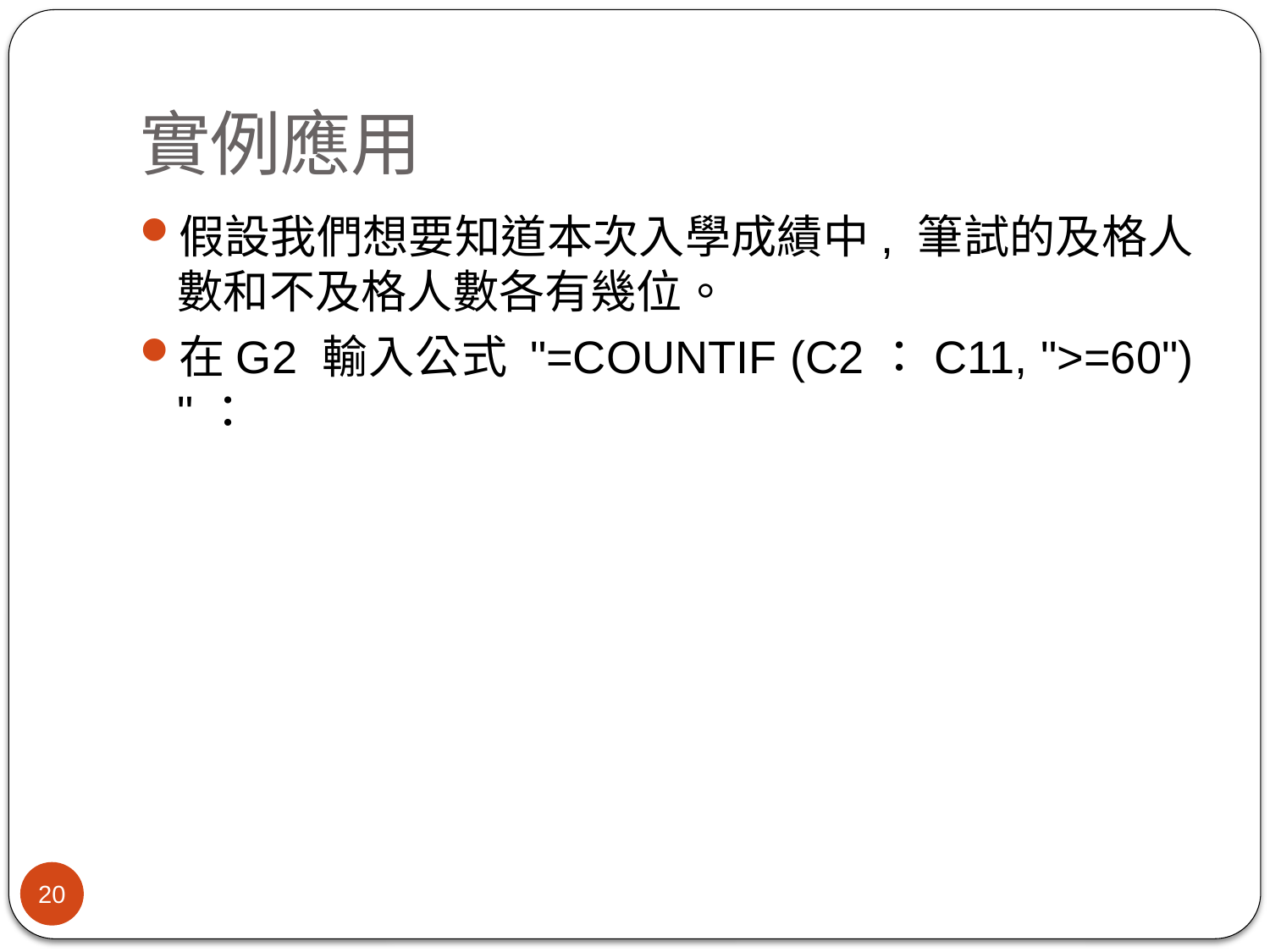

# 實例應用
假設我們想要知道本次入學成績中, 筆試的及格人數和不及格人數各有幾位。
在G2 輸入公式 "=COUNTIF (C2：C11, ">=60") "：
20